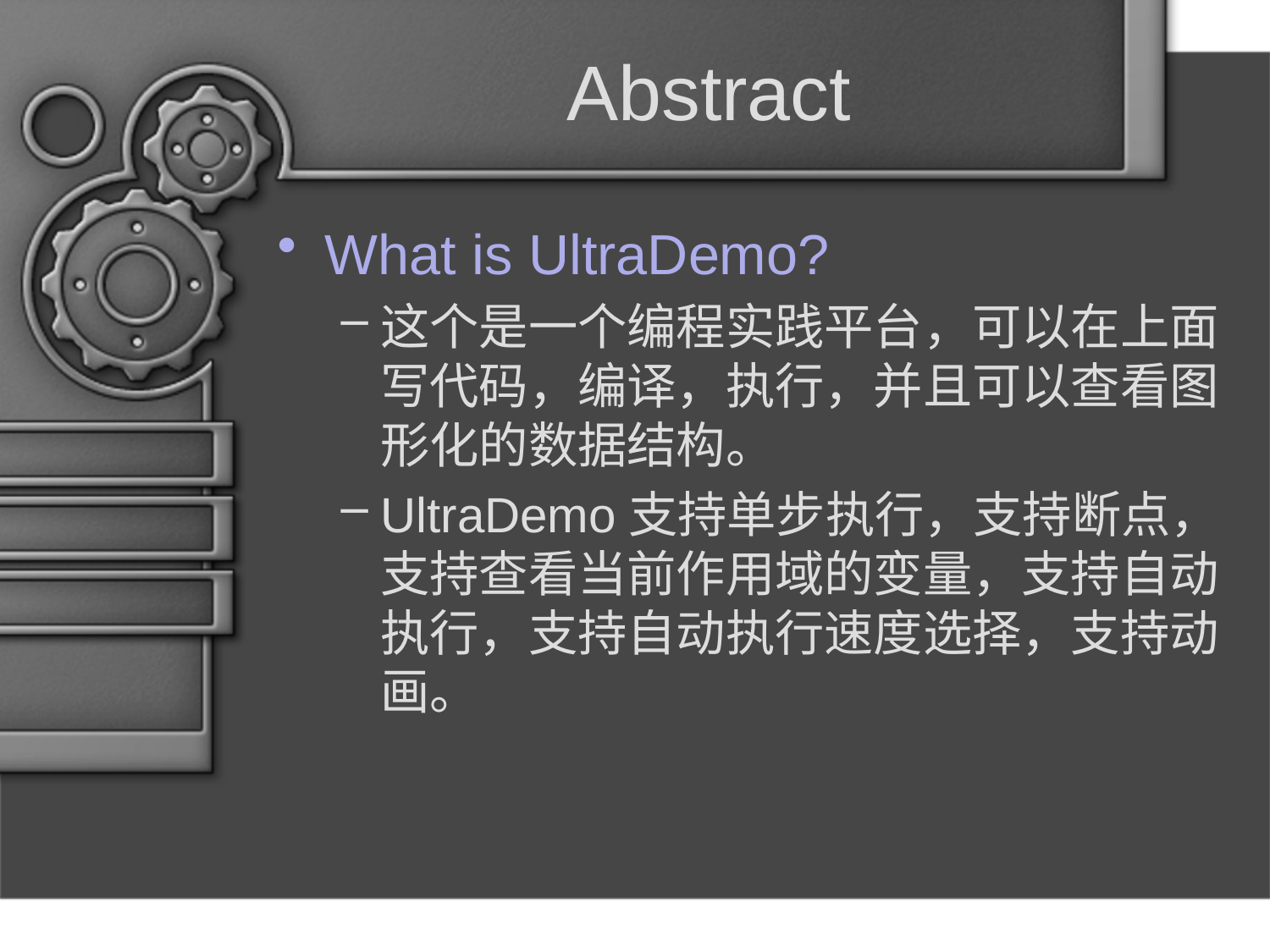

# Abstract
What is UltraDemo?
这个是一个编程实践平台，可以在上面写代码，编译，执行，并且可以查看图形化的数据结构。
UltraDemo支持单步执行，支持断点，支持查看当前作用域的变量，支持自动执行，支持自动执行速度选择，支持动画。